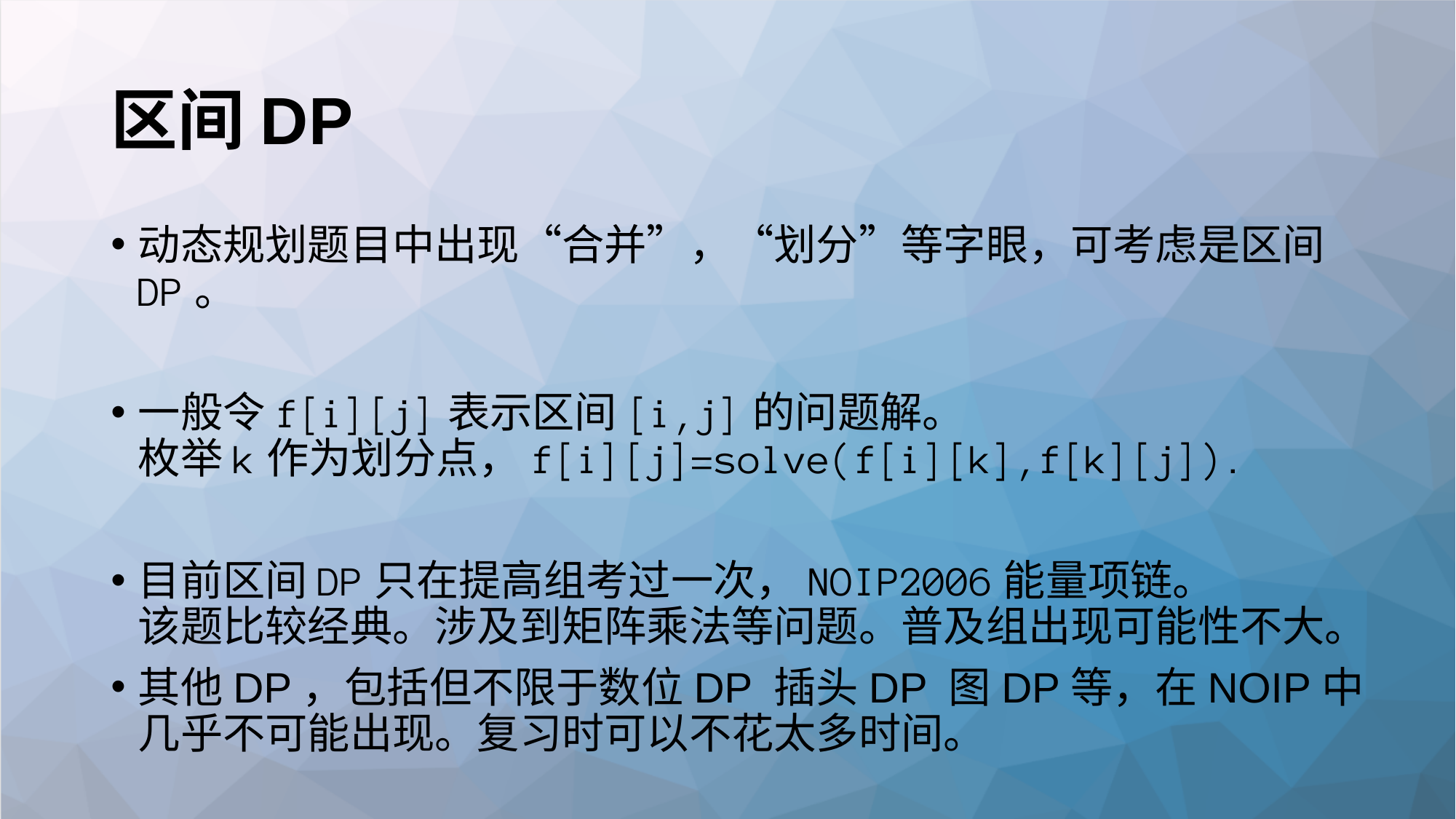

# 区间DP
动态规划题目中出现“合并”，“划分”等字眼，可考虑是区间DP。

一般令f[i][j]表示区间[i,j]的问题解。
枚举k作为划分点，f[i][j]=solve(f[i][k],f[k][j]).

目前区间DP只在提高组考过一次，NOIP2006能量项链。
该题比较经典。涉及到矩阵乘法等问题。普及组出现可能性不大。
其他DP，包括但不限于数位DP 插头DP 图DP等，在NOIP中几乎不可能出现。复习时可以不花太多时间。